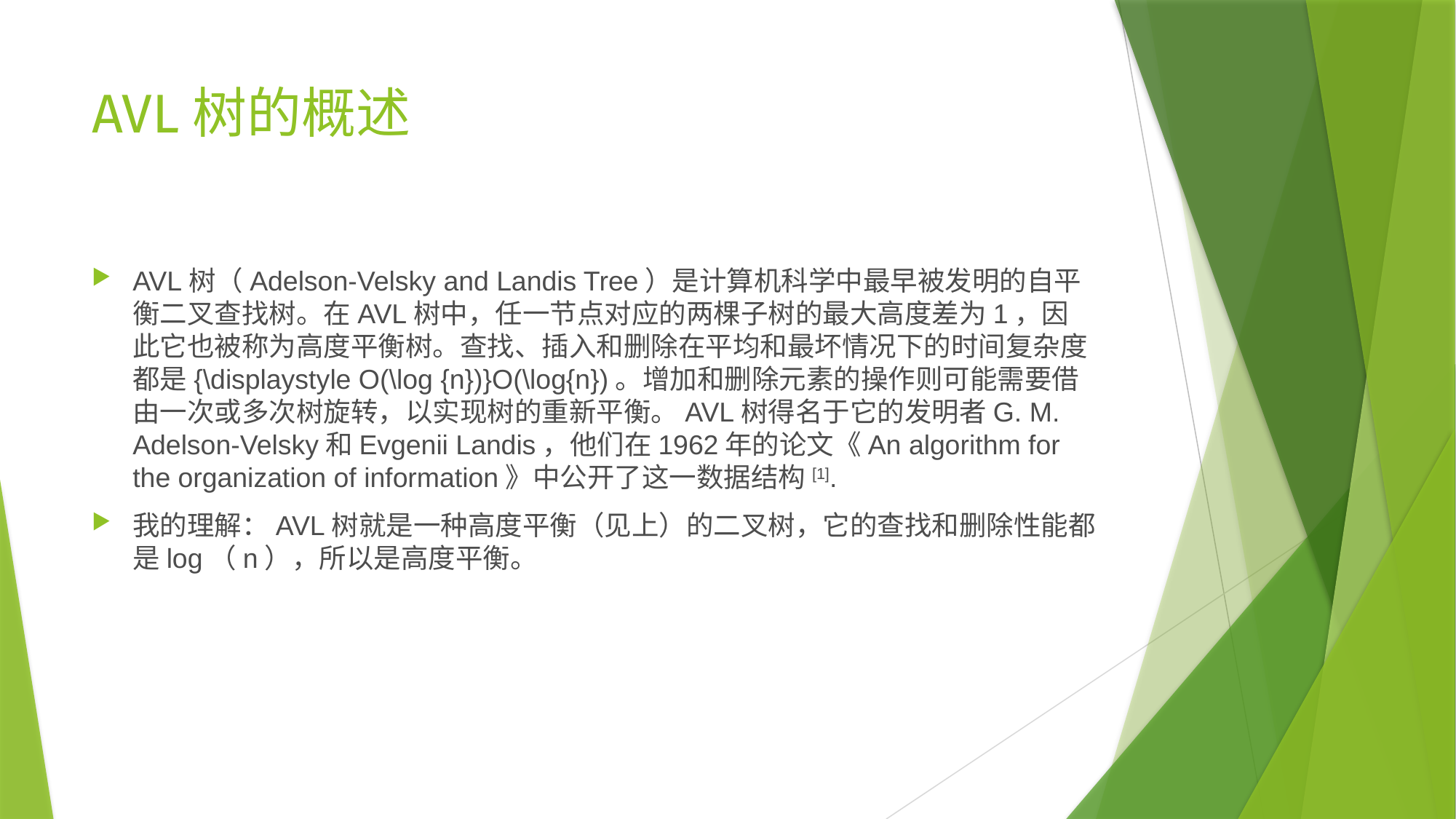

# AVL树的概述
AVL树（Adelson-Velsky and Landis Tree）是计算机科学中最早被发明的自平衡二叉查找树。在AVL树中，任一节点对应的两棵子树的最大高度差为1，因此它也被称为高度平衡树。查找、插入和删除在平均和最坏情况下的时间复杂度都是{\displaystyle O(\log {n})}O(\log{n})。增加和删除元素的操作则可能需要借由一次或多次树旋转，以实现树的重新平衡。AVL树得名于它的发明者G. M. Adelson-Velsky和Evgenii Landis，他们在1962年的论文《An algorithm for the organization of information》中公开了这一数据结构[1].
我的理解：AVL树就是一种高度平衡（见上）的二叉树，它的查找和删除性能都是log（n），所以是高度平衡。